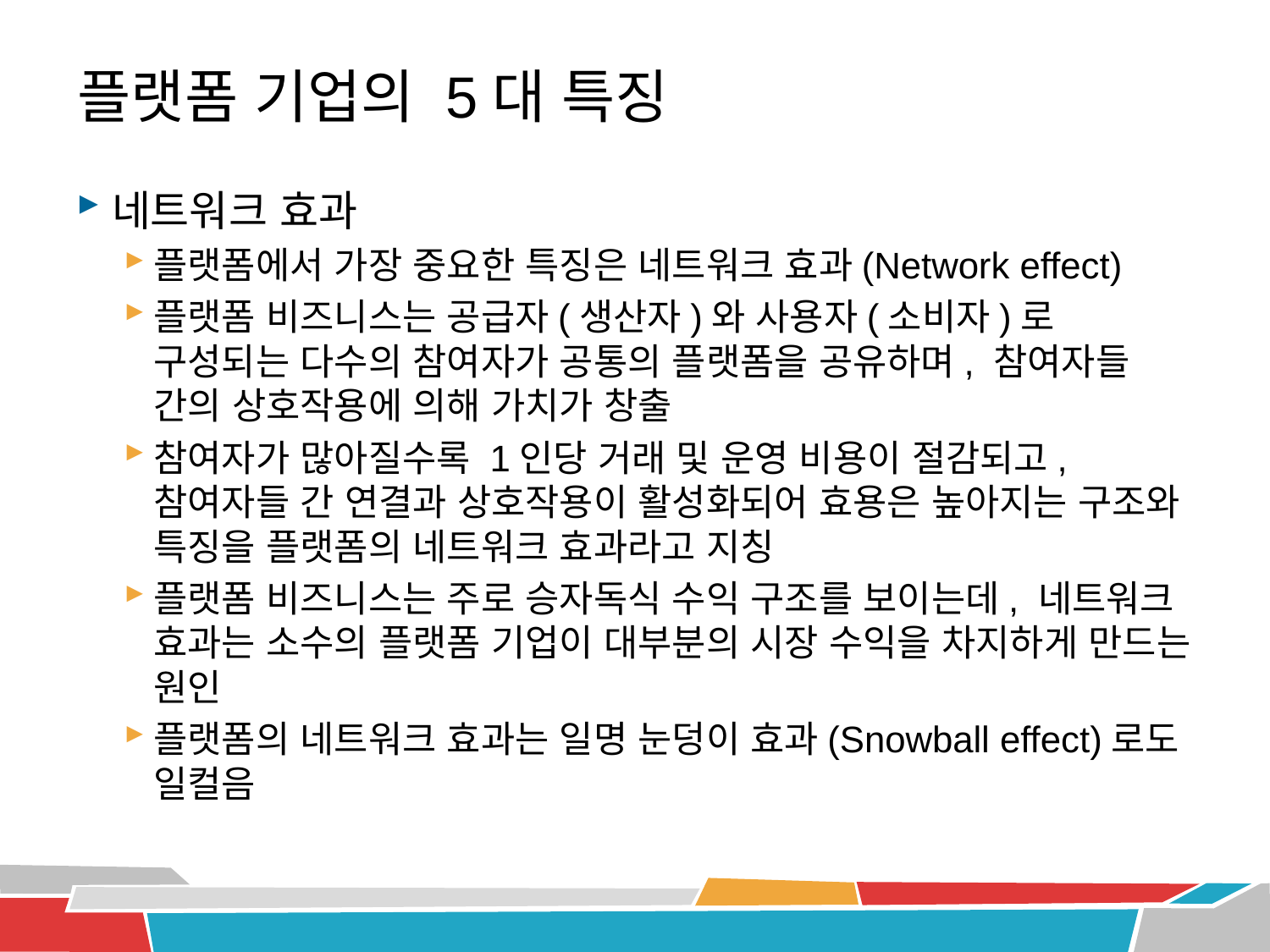

# 플랫폼 기업의 5대 특징
네트워크 효과
플랫폼에서 가장 중요한 특징은 네트워크 효과(Network effect)
플랫폼 비즈니스는 공급자(생산자)와 사용자(소비자)로 구성되는 다수의 참여자가 공통의 플랫폼을 공유하며, 참여자들 간의 상호작용에 의해 가치가 창출
참여자가 많아질수록 1인당 거래 및 운영 비용이 절감되고, 참여자들 간 연결과 상호작용이 활성화되어 효용은 높아지는 구조와 특징을 플랫폼의 네트워크 효과라고 지칭
플랫폼 비즈니스는 주로 승자독식 수익 구조를 보이는데, 네트워크 효과는 소수의 플랫폼 기업이 대부분의 시장 수익을 차지하게 만드는 원인
플랫폼의 네트워크 효과는 일명 눈덩이 효과(Snowball effect)로도 일컬음